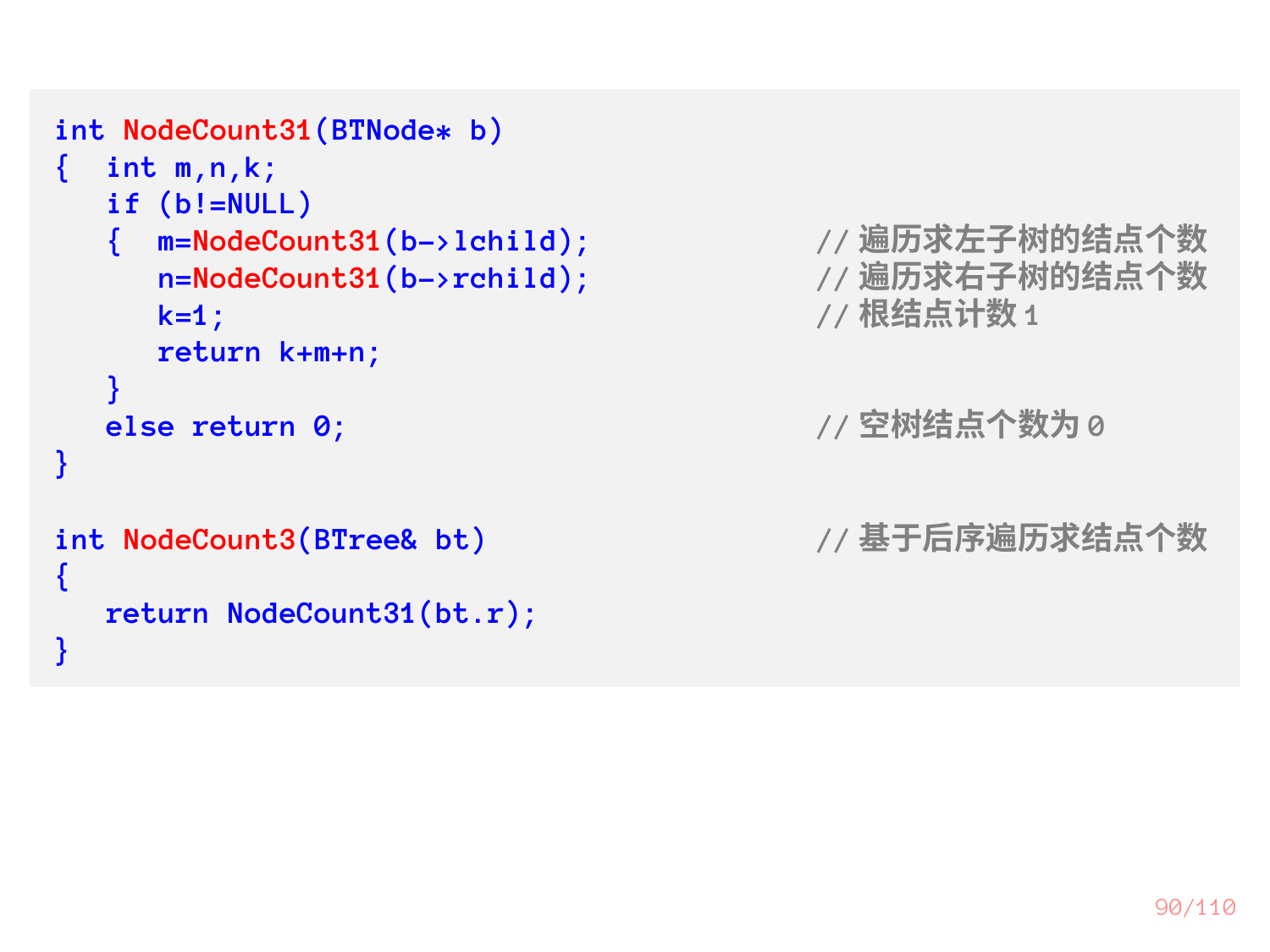

int NodeCount31(BTNode* b)
{  int m,n,k;
   if (b!=NULL)
   {  m=NodeCount31(b->lchild);		//遍历求左子树的结点个数
      n=NodeCount31(b->rchild);		//遍历求右子树的结点个数
      k=1;					//根结点计数1
      return k+m+n;
   }
   else return 0;				//空树结点个数为0
}
int NodeCount3(BTree& bt)			//基于后序遍历求结点个数
{
   return NodeCount31(bt.r);
}
90/110